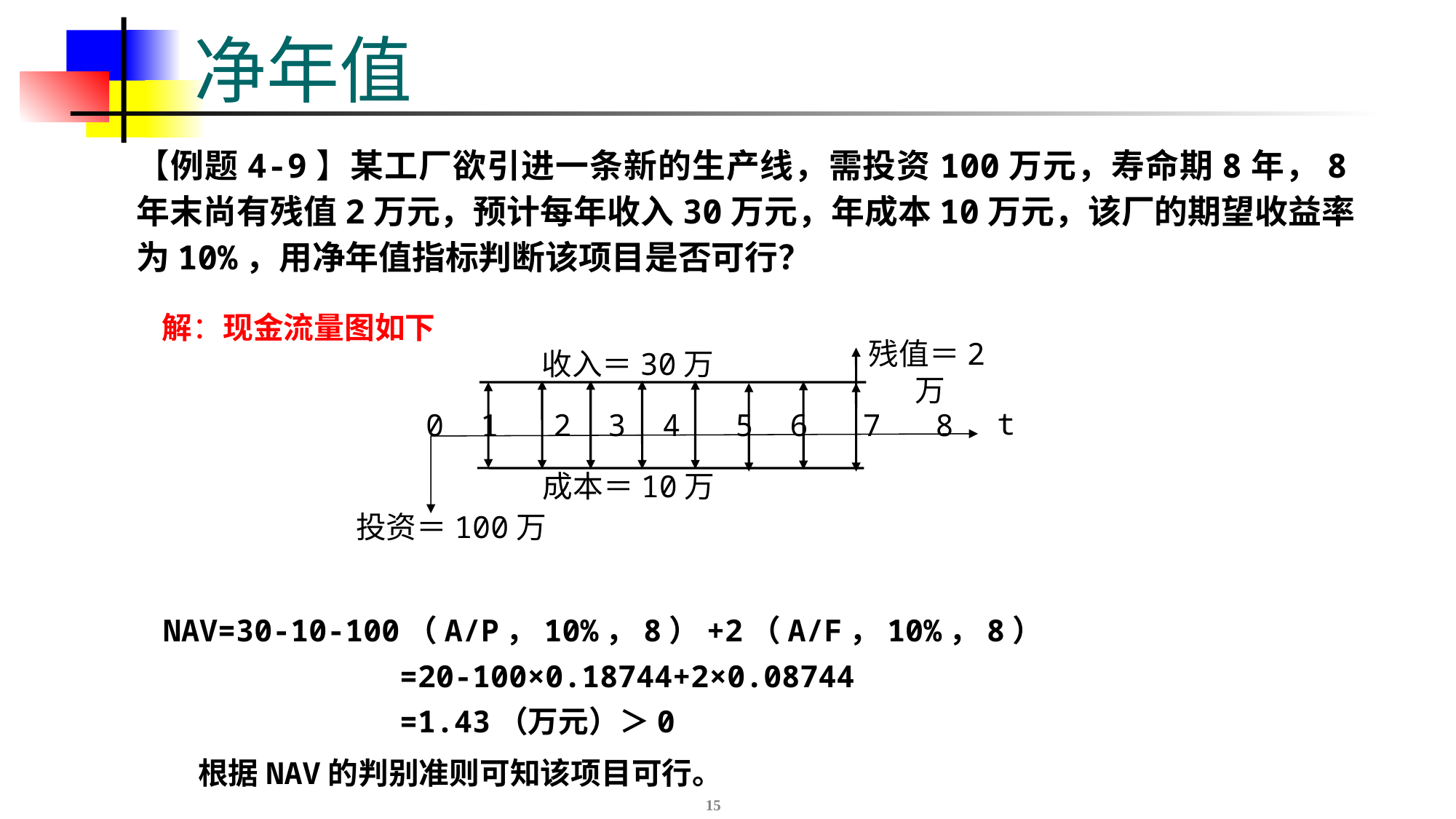

# 净年值
【例题4-9】某工厂欲引进一条新的生产线，需投资100万元，寿命期8年，8年末尚有残值2万元，预计每年收入30万元，年成本10万元，该厂的期望收益率为10%，用净年值指标判断该项目是否可行？
解：现金流量图如下
残值＝2万
收入＝30万

t
 0  1   2  3  4   5  6   7   8

成本＝10万

投资＝100万
     NAV=30-10-100（A/P，10%，8）+2（A/F，10%，8）
             =20-100×0.18744+2×0.08744
             =1.43（万元）＞0
    根据NAV的判别准则可知该项目可行。
15